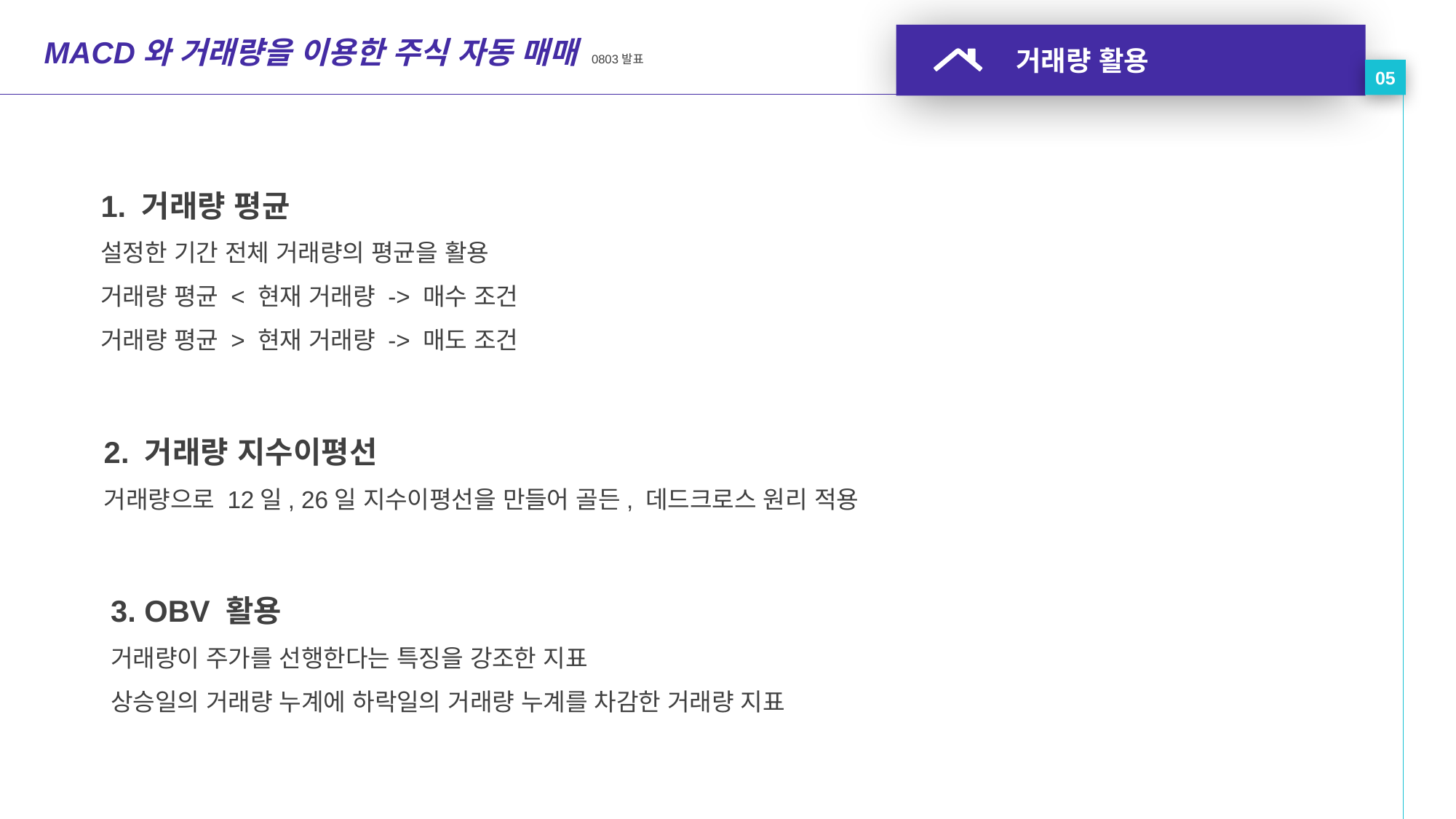

거래량 활용

05
MACD와 거래량을 이용한 주식 자동 매매  0803발표
1. 거래량 평균
설정한 기간 전체 거래량의 평균을 활용
거래량 평균 < 현재 거래량 -> 매수 조건
거래량 평균 > 현재 거래량 -> 매도 조건
2. 거래량 지수이평선
거래량으로 12일, 26일 지수이평선을 만들어 골든, 데드크로스 원리 적용
3. OBV 활용
거래량이 주가를 선행한다는 특징을 강조한 지표
상승일의 거래량 누계에 하락일의 거래량 누계를 차감한 거래량 지표